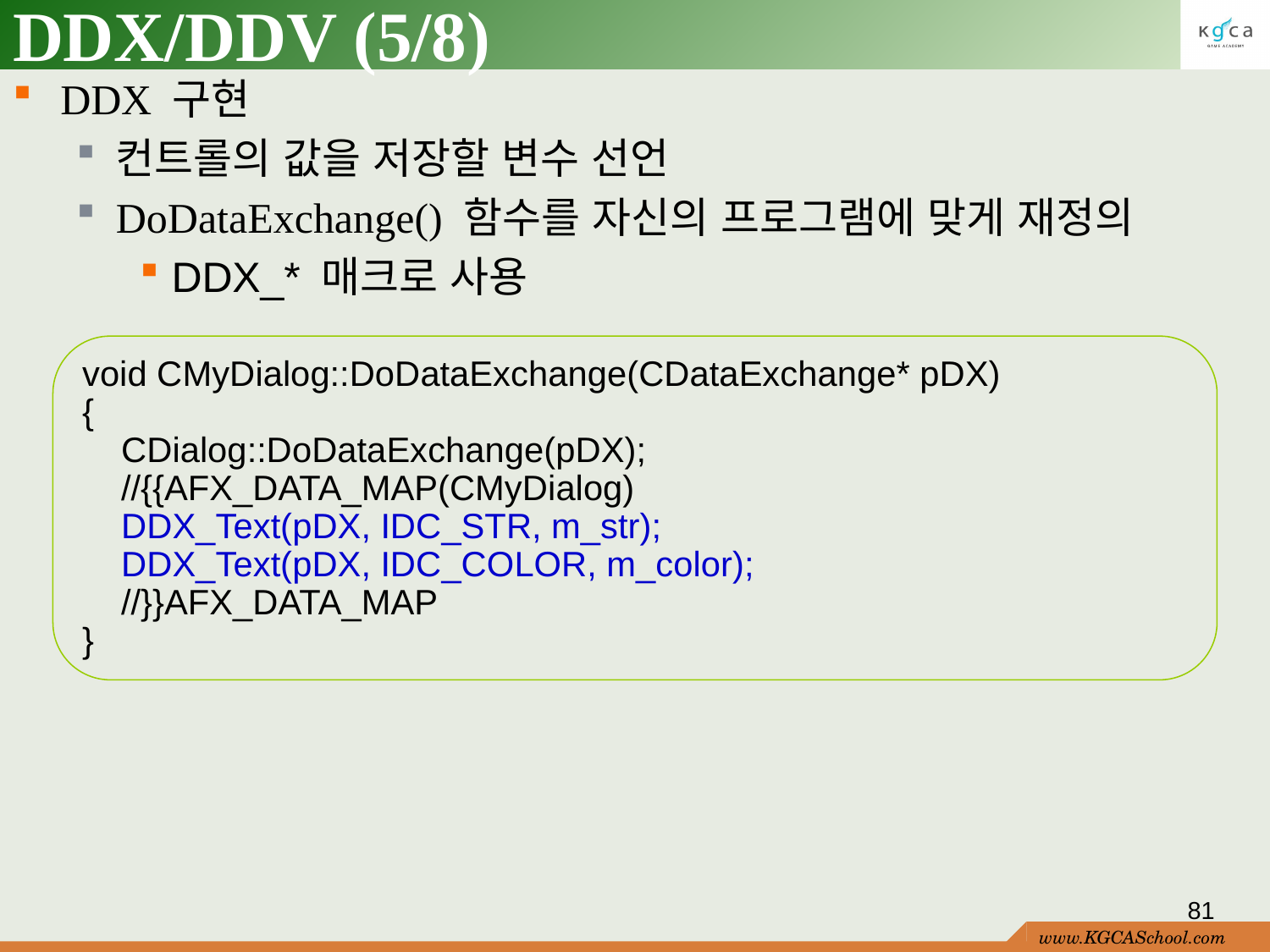

# DDX/DDV (5/8)
DDX 구현
컨트롤의 값을 저장할 변수 선언
DoDataExchange() 함수를 자신의 프로그램에 맞게 재정의
DDX_* 매크로 사용

void CMyDialog::DoDataExchange(CDataExchange* pDX)
{
    CDialog::DoDataExchange(pDX);
    //{{AFX_DATA_MAP(CMyDialog)
    DDX_Text(pDX, IDC_STR, m_str);
    DDX_Text(pDX, IDC_COLOR, m_color);
    //}}AFX_DATA_MAP
}
81